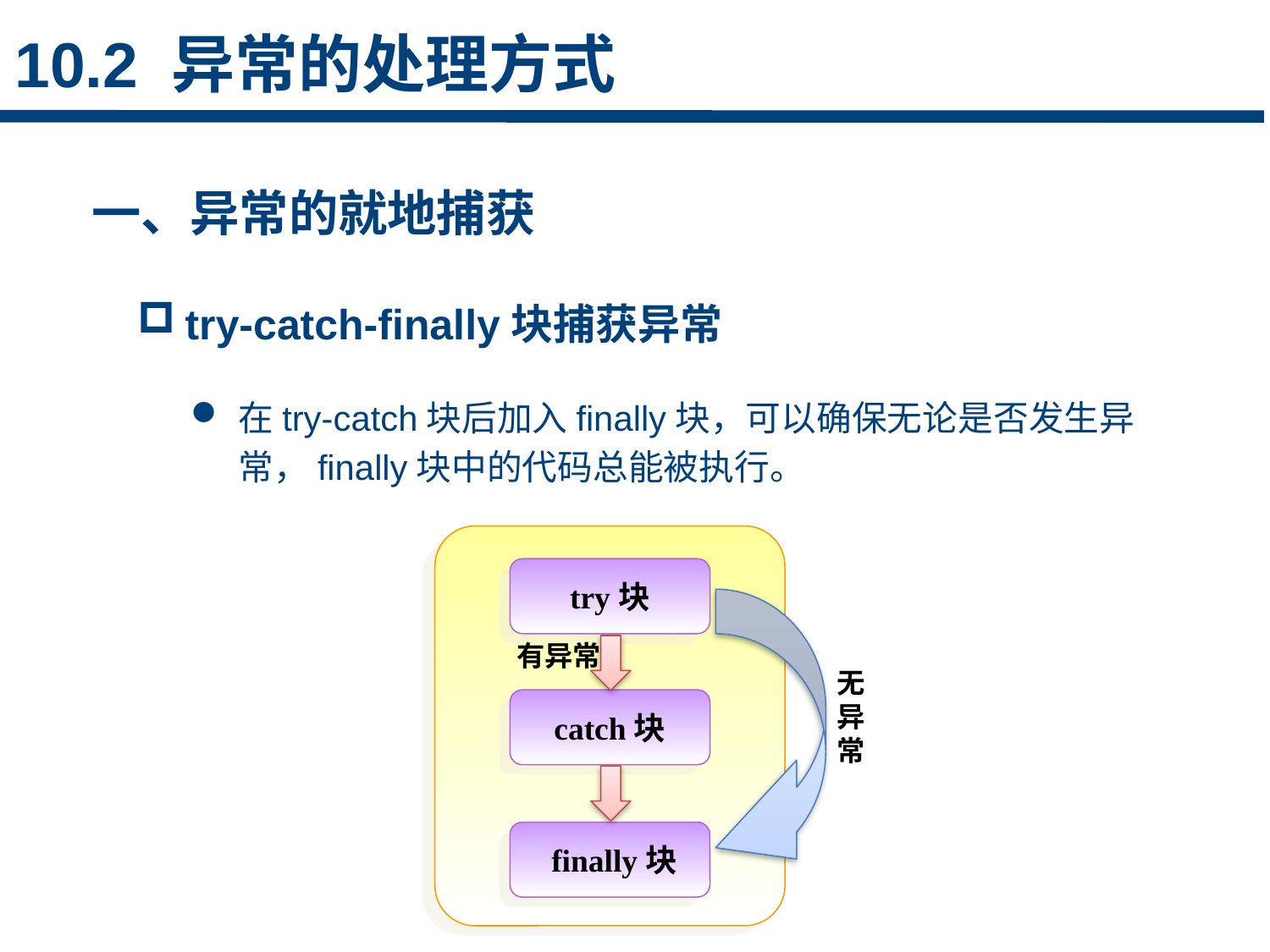

10.2 异常的处理方式
一、异常的就地捕获
try-catch-finally块捕获异常
点击添加文本
在try-catch块后加入finally块，可以确保无论是否发生异常，finally块中的代码总能被执行。
点击添加文本

try块
点击添加文本

有异常

无异常
catch块

点击添加文本
 finally块